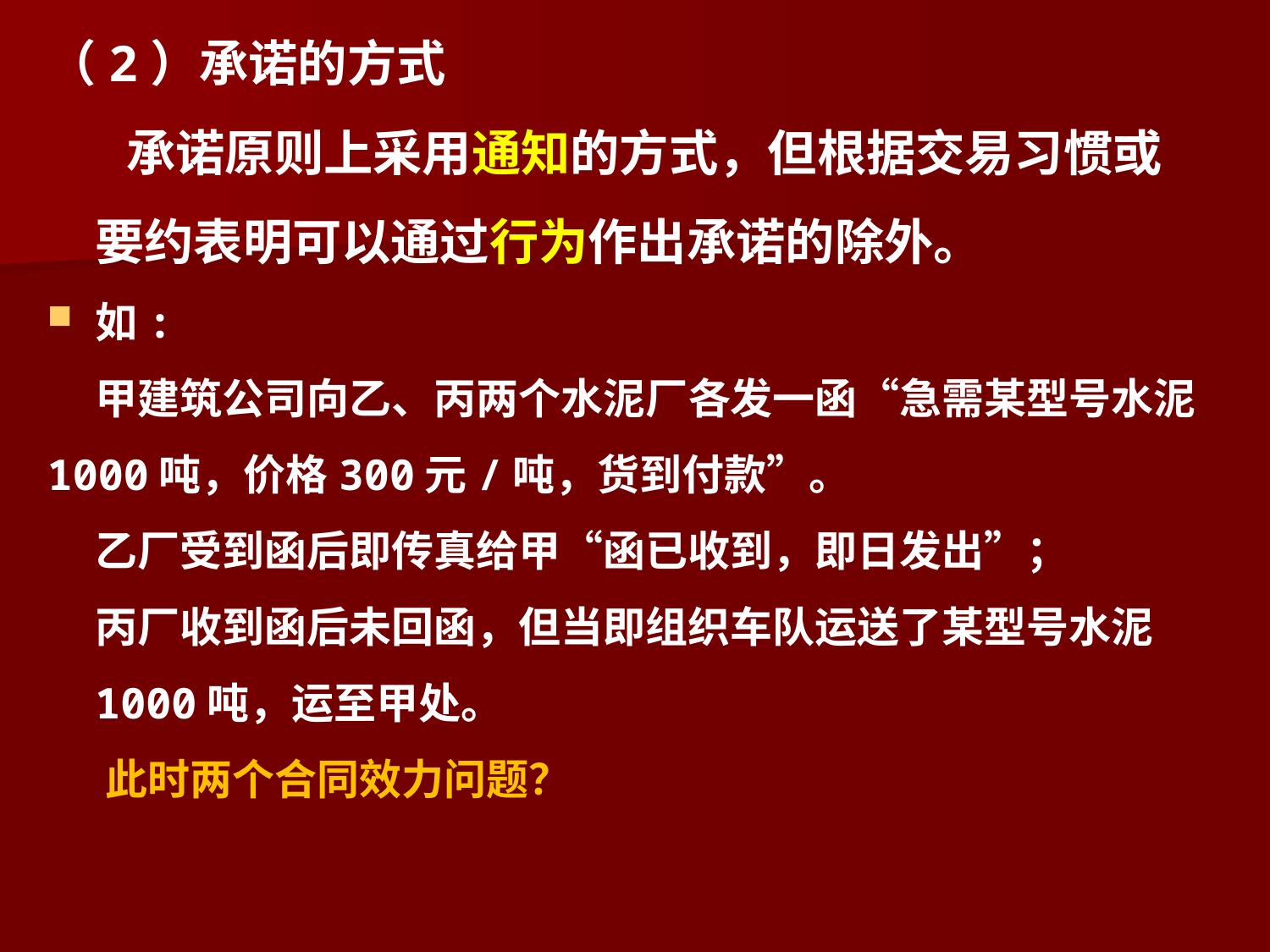

（2）承诺的方式
      承诺原则上采用通知的方式，但根据交易习惯或要约表明可以通过行为作出承诺的除外。
如:
    甲建筑公司向乙、丙两个水泥厂各发一函“急需某型号水泥1000吨，价格300元/吨，货到付款”。
    乙厂受到函后即传真给甲“函已收到，即日发出”；
    丙厂收到函后未回函，但当即组织车队运送了某型号水泥1000吨，运至甲处。
     此时两个合同效力问题？
27